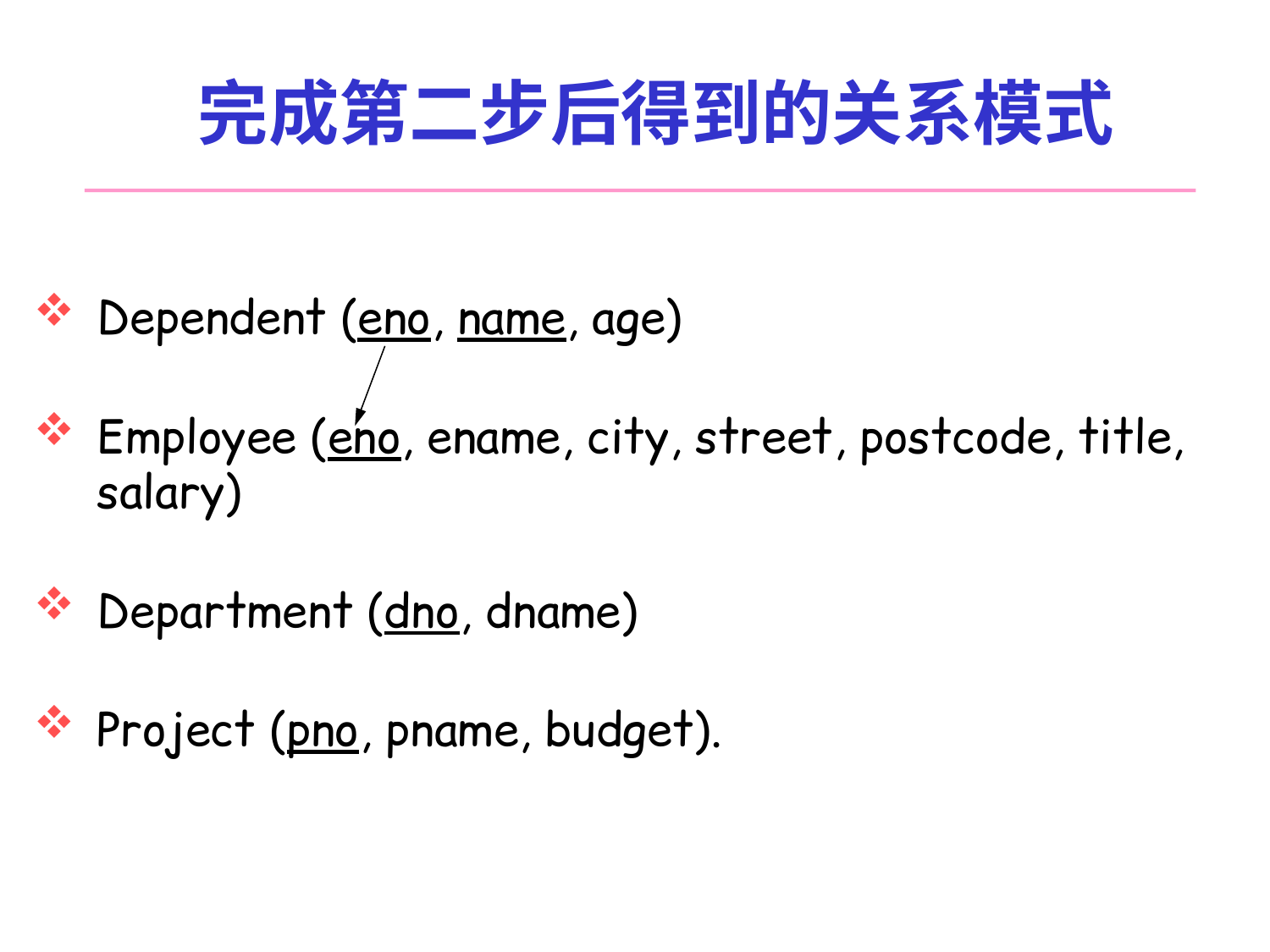

# 完成第二步后得到的关系模式

Dependent (eno, name, age)

Employee (eno, ename, city, street, postcode, title, salary)

Department (dno, dname)

Project (pno, pname, budget).